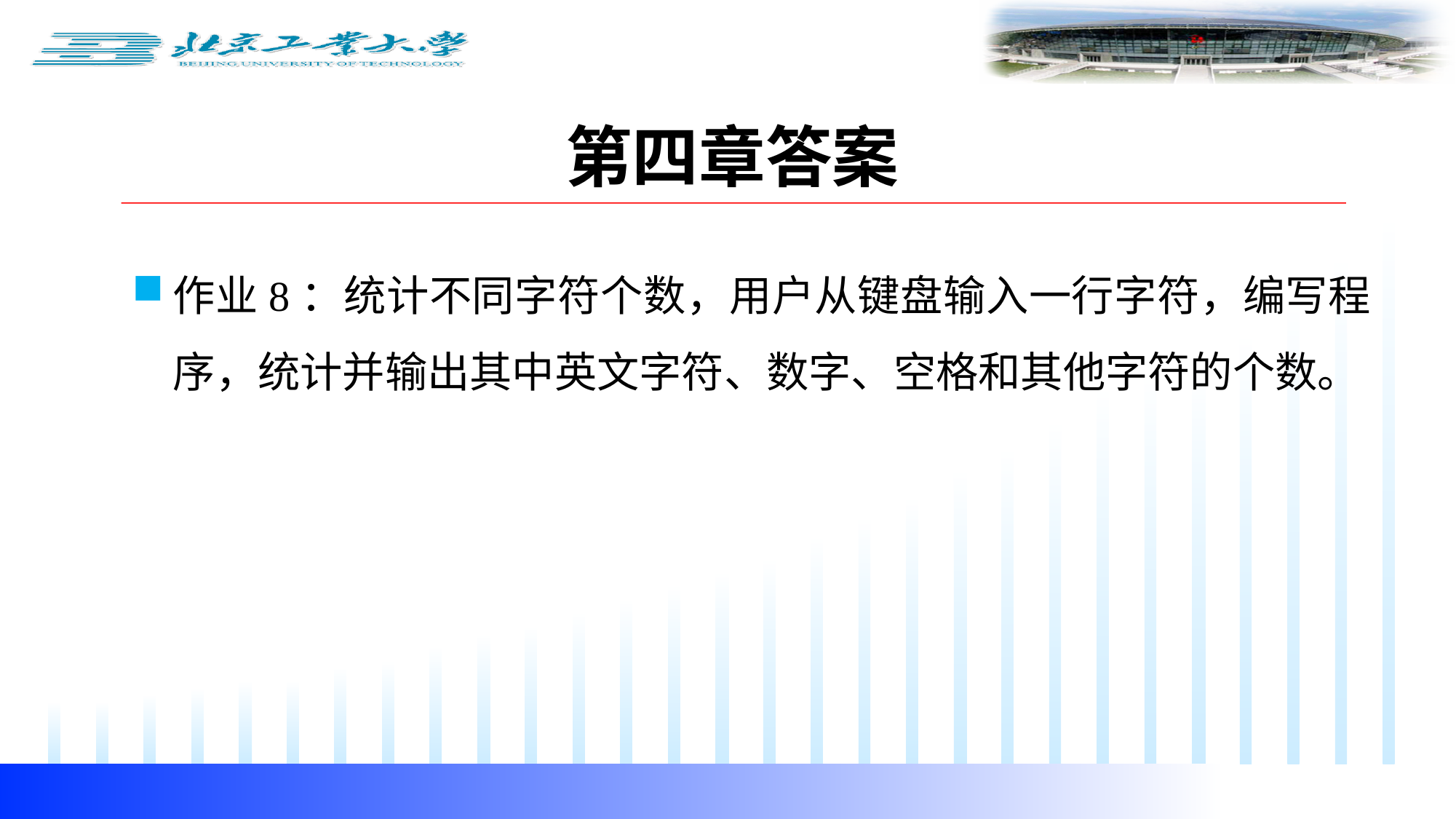

第四章答案
作业8：统计不同字符个数，用户从键盘输入一行字符，编写程序，统计并输出其中英文字符、数字、空格和其他字符的个数。